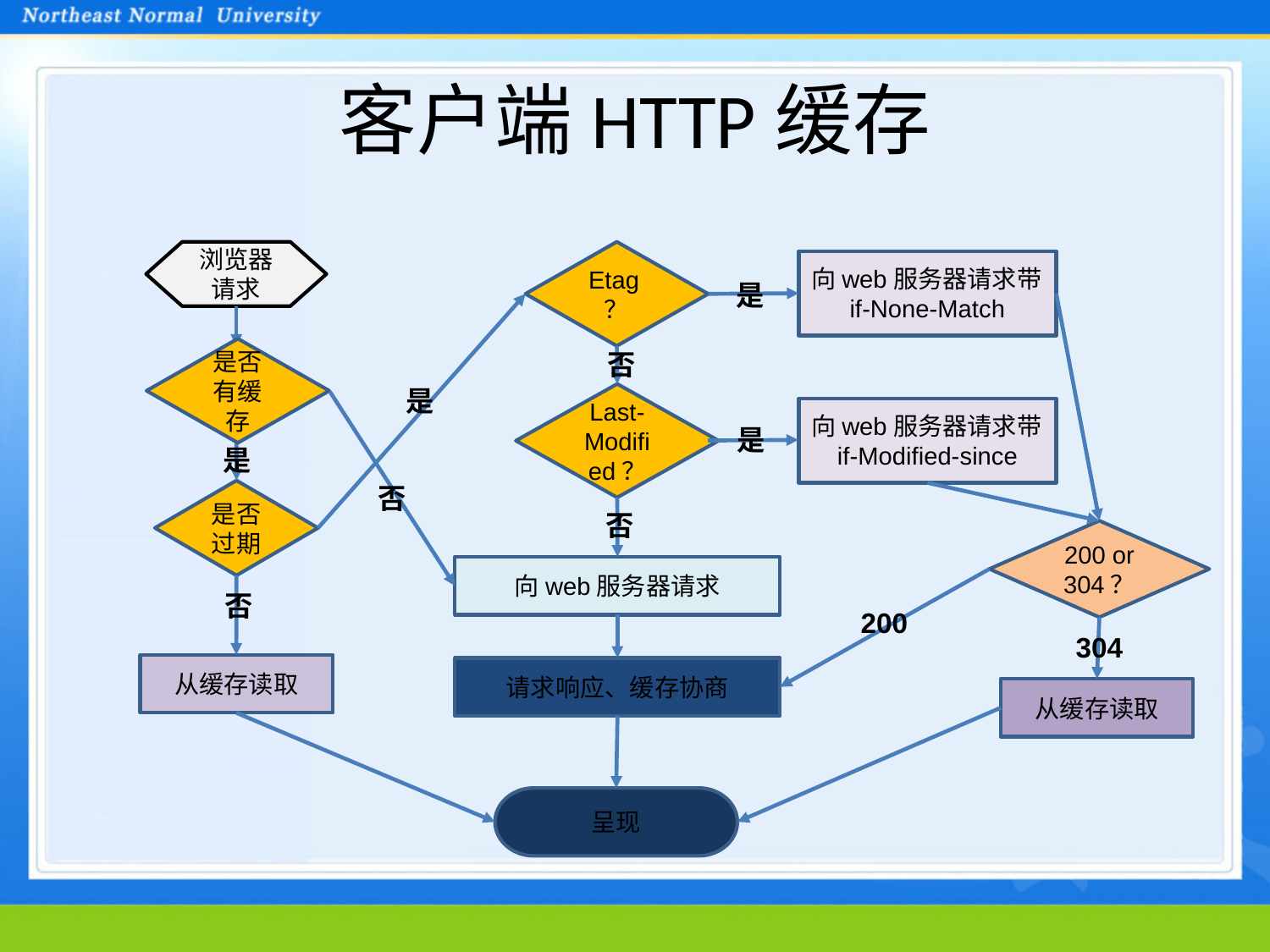

# 客户端HTTP缓存

Etag？
浏览器请求
向web服务器请求带if-None-Match
是
是否有缓存
否
是
Last-Modified？
向web服务器请求带if-Modified-since
是
是
是否过期
否
否
200 or
304？
向web服务器请求
否
200
304
从缓存读取
请求响应、缓存协商
从缓存读取
呈现